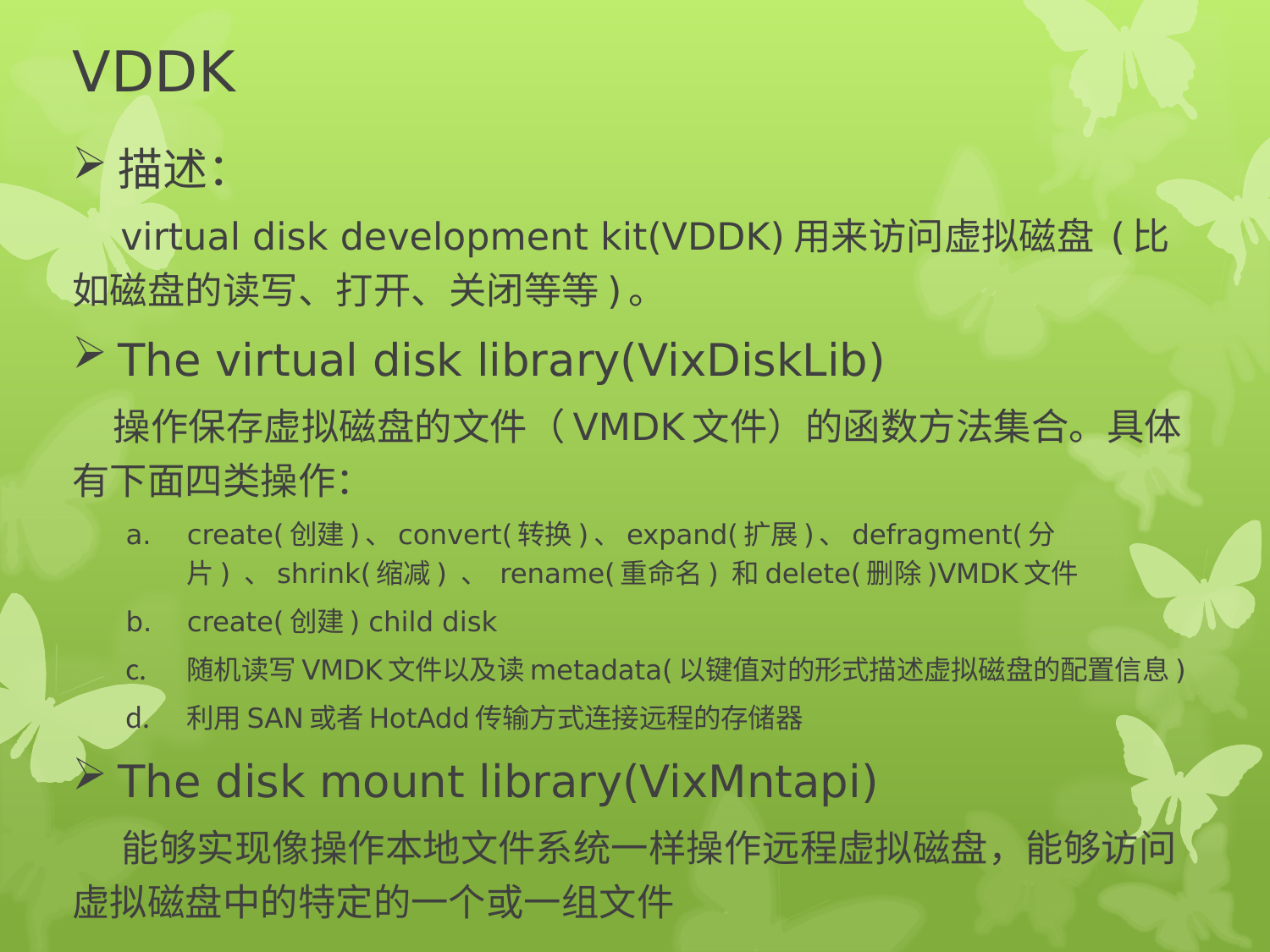

# VDDK
描述：
    virtual disk development kit(VDDK)用来访问虚拟磁盘 (比如磁盘的读写、打开、关闭等等)。
The virtual disk library(VixDiskLib)
    操作保存虚拟磁盘的文件（VMDK文件）的函数方法集合。具体有下面四类操作：
create(创建)、convert(转换)、expand(扩展)、defragment(分片) 、shrink(缩减) 、 rename(重命名) 和delete(删除)VMDK文件
create(创建) child disk
随机读写VMDK文件以及读metadata(以键值对的形式描述虚拟磁盘的配置信息)
利用SAN或者HotAdd传输方式连接远程的存储器
The disk mount library(VixMntapi)
     能够实现像操作本地文件系统一样操作远程虚拟磁盘，能够访问虚拟磁盘中的特定的一个或一组文件